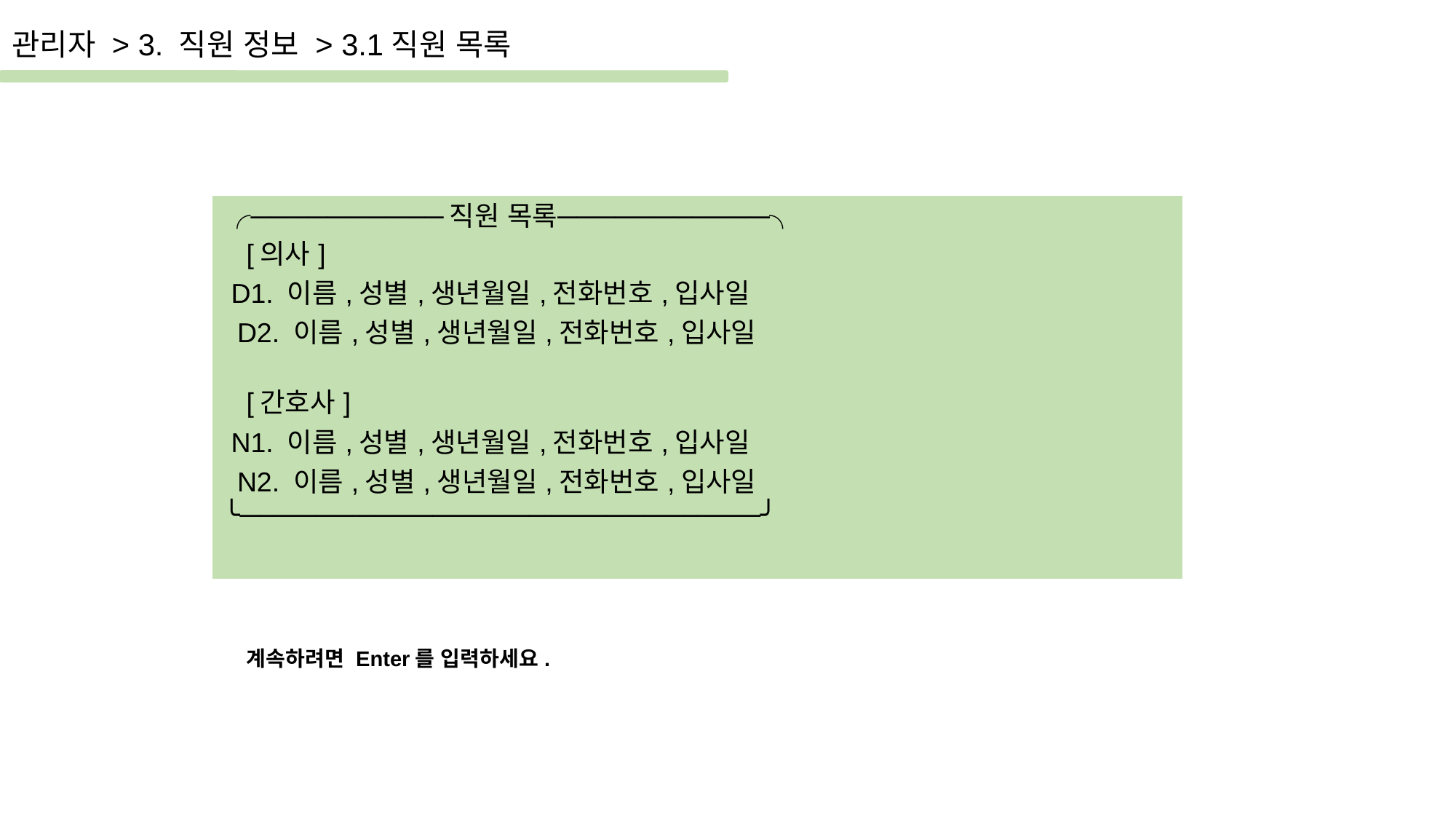

관리자 > 3. 직원 정보 > 3.1직원 목록

| ╭──────────직원 목록───────────╮ [의사] D1. 이름,성별,생년월일,전화번호,입사일 D2. 이름,성별,생년월일,전화번호,입사일 [간호사] N1. 이름,성별,생년월일,전화번호,입사일 N2. 이름,성별,생년월일,전화번호,입사일 ╰───────────────────────────╯ |
| --- |
|  |
계속하려면 Enter를 입력하세요.